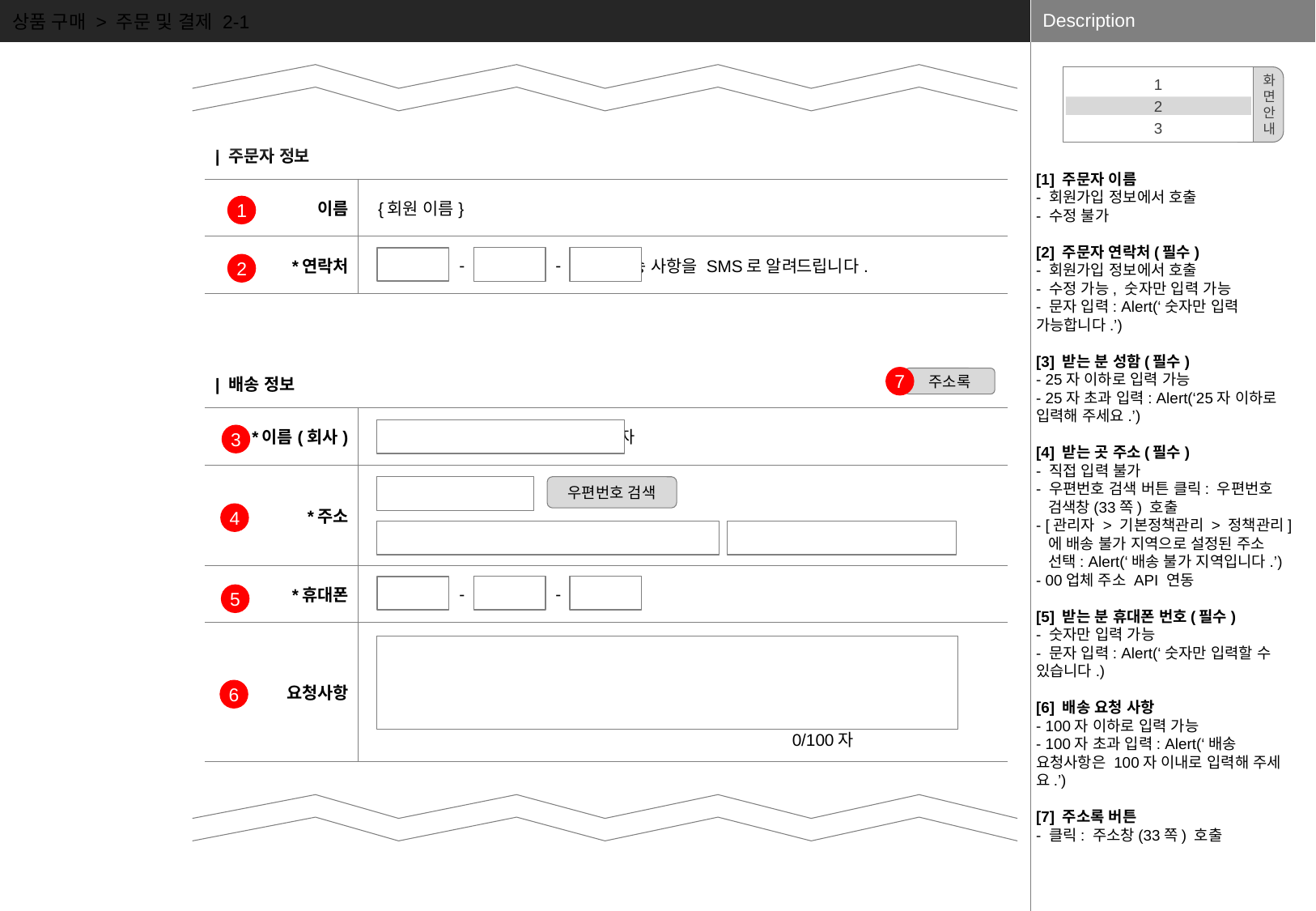

상품 구매 > 주문 및 결제 2-1

[1] 주문자 이름
- 회원가입 정보에서 호출
- 수정 불가

[2] 주문자 연락처(필수)
- 회원가입 정보에서 호출
- 수정 가능, 숫자만 입력 가능
- 문자 입력: Alert(‘숫자만 입력 가능합니다.’)

[3] 받는 분 성함(필수)
- 25자 이하로 입력 가능
- 25자 초과 입력: Alert(‘25자 이하로 입력해 주세요.’)

[4] 받는 곳 주소(필수)
- 직접 입력 불가
- 우편번호 검색 버튼 클릭: 우편번호
  검색창(33쪽) 호출
- [관리자 > 기본정책관리 > 정책관리]
  에 배송 불가 지역으로 설정된 주소
  선택: Alert(‘배송 불가 지역입니다.’)
- 00업체 주소 API 연동

[5] 받는 분 휴대폰 번호(필수)
- 숫자만 입력 가능
- 문자 입력: Alert(‘숫자만 입력할 수 있습니다.)

[6] 배송 요청 사항
- 100자 이하로 입력 가능
- 100자 초과 입력: Alert(‘배송 요청사항은 100자 이내로 입력해 주세요.’)

[7] 주소록 버튼
- 클릭: 주소창(33쪽) 호출
1
2
3
화
면
안
내

| 주문자 정보
| 이름 | {회원 이름} |
| --- | --- |
| \*연락처 | 배송 사항을 SMS로 알려드립니다. |
1

-
-
2
7
주소록
| 배송 정보
| \*이름(회사) | 0/25자 |
| --- | --- |
| \*주소 |  |
| \*휴대폰 |  |
| 요청사항 | 0/100자 |

3

우편번호 검색
4

-
-
5

6